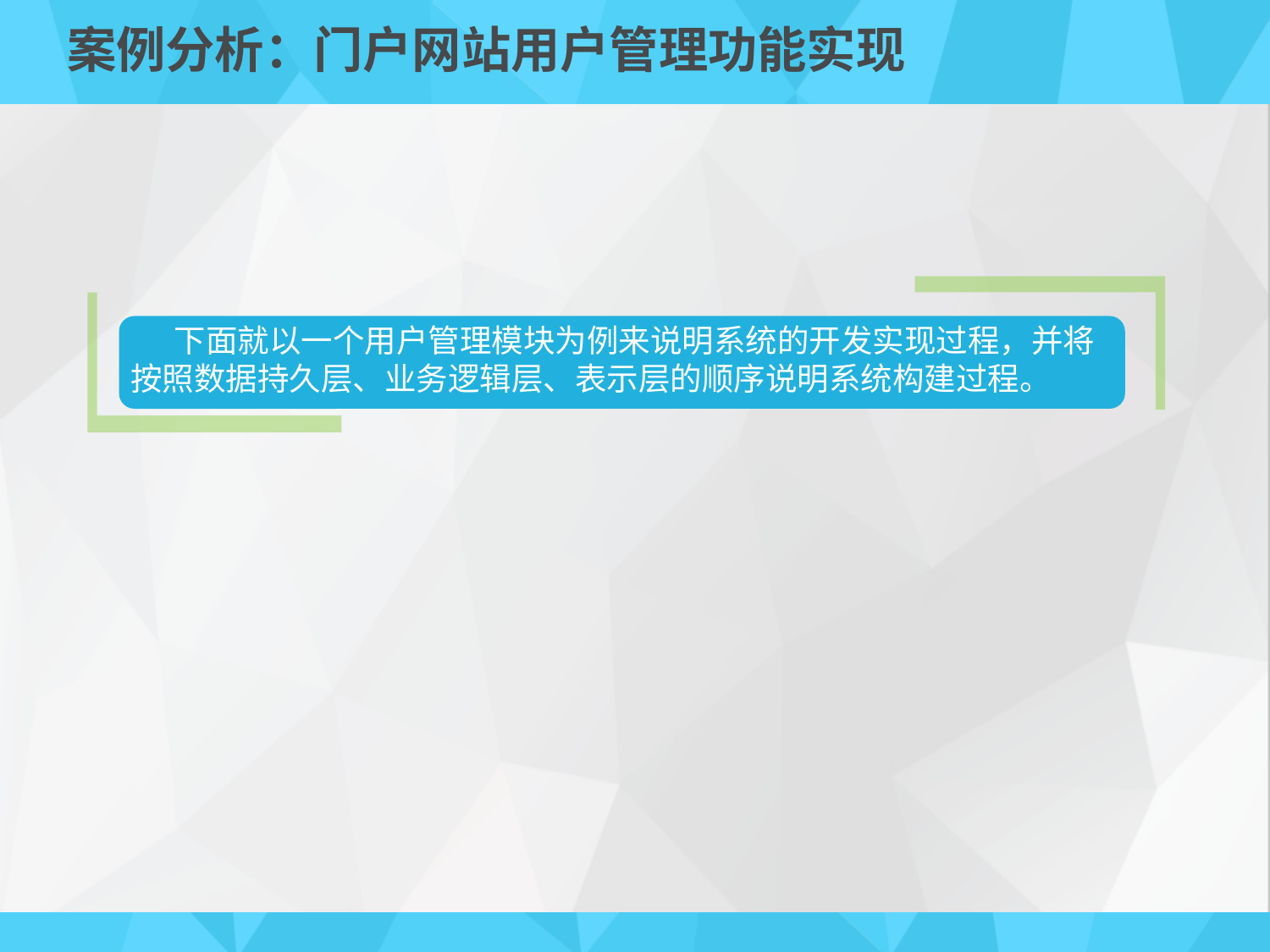

# 案例分析：门户网站用户管理功能实现

     下面就以一个用户管理模块为例来说明系统的开发实现过程，并将按照数据持久层、业务逻辑层、表示层的顺序说明系统构建过程。